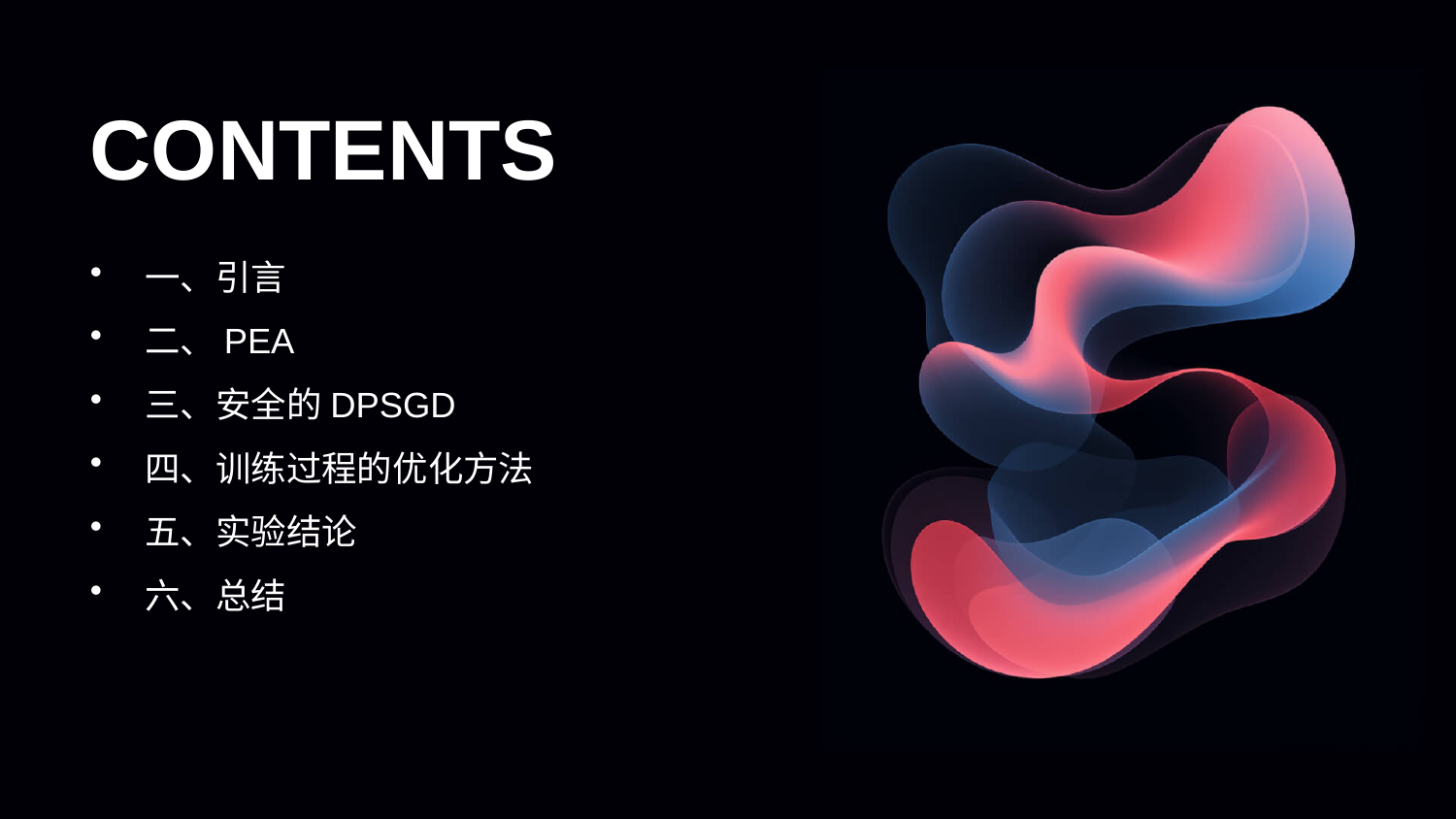

CONTENTS
一、引言
二、PEA
三、安全的DPSGD
四、训练过程的优化方法
五、实验结论
六、总结